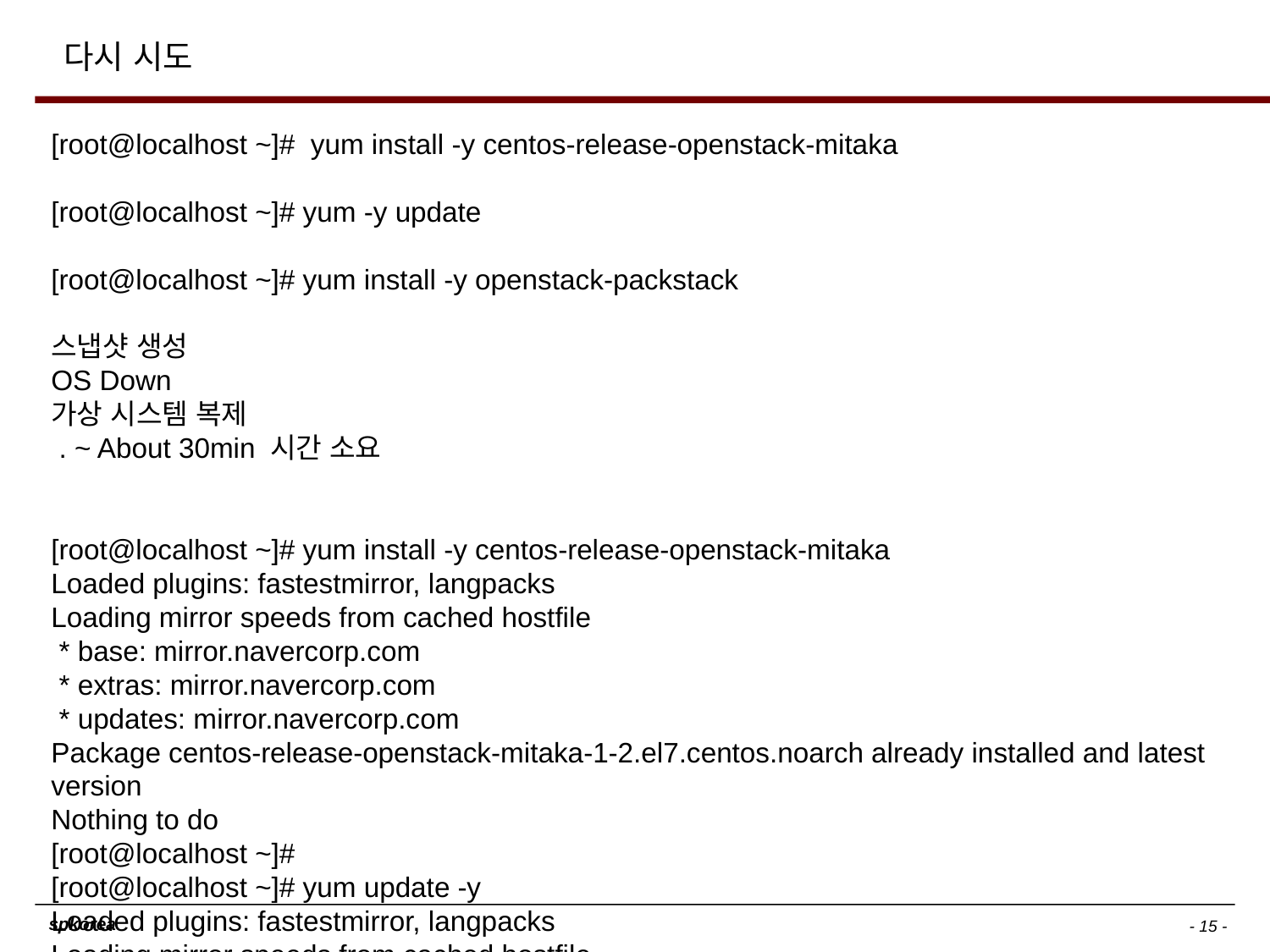

# 다시 시도
[root@localhost ~]#  yum install -y centos-release-openstack-mitaka

[root@localhost ~]# yum -y update

[root@localhost ~]# yum install -y openstack-packstack

스냅샷 생성
OS Down
가상 시스템 복제
 . ~ About 30min 시간 소요

[root@localhost ~]# yum install -y centos-release-openstack-mitaka
Loaded plugins: fastestmirror, langpacks
Loading mirror speeds from cached hostfile
 * base: mirror.navercorp.com
 * extras: mirror.navercorp.com
 * updates: mirror.navercorp.com
Package centos-release-openstack-mitaka-1-2.el7.centos.noarch already installed and latest version
Nothing to do
[root@localhost ~]#
[root@localhost ~]# yum update -y
Loaded plugins: fastestmirror, langpacks
Loading mirror speeds from cached hostfile
 * base: mirror.navercorp.com
 * extras: mirror.navercorp.com
 * updates: mirror.navercorp.com
No packages marked for update
[root@localhost ~]#
[root@localhost ~]#
[root@localhost ~]# yum install -y openstack-packstack
Loaded plugins: fastestmirror, langpacks
Loading mirror speeds from cached hostfile
 * base: mirror.navercorp.com
 * extras: mirror.navercorp.com
 * updates: mirror.navercorp.com
Package openstack-packstack-8.0.0-1.el7.noarch already installed and latest version